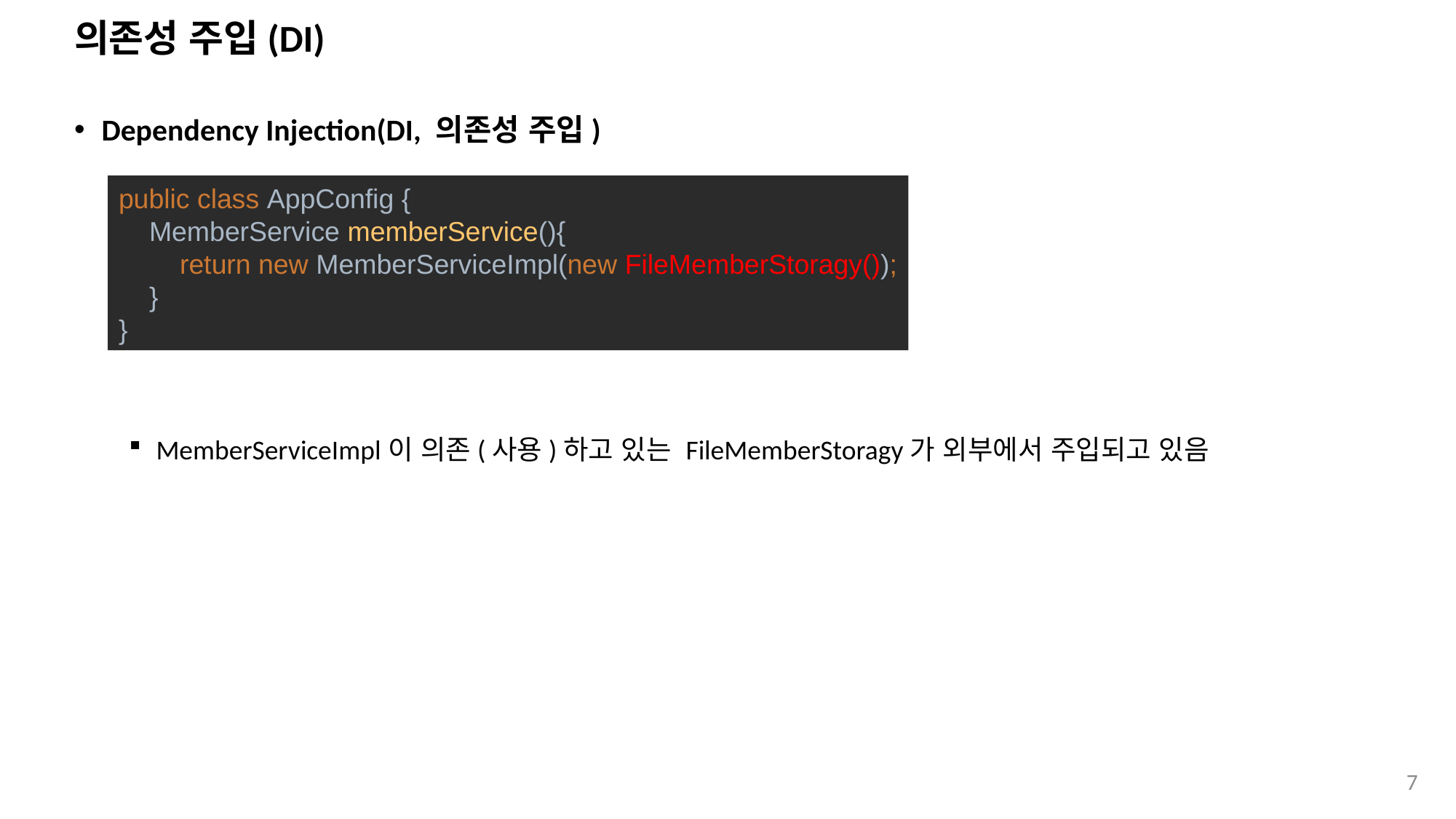

# 의존성 주입(DI)
Dependency Injection(DI, 의존성 주입)

MemberServiceImpl이 의존(사용)하고 있는 FileMemberStoragy가 외부에서 주입되고 있음

public class AppConfig {
    MemberService memberService(){
        return new MemberServiceImpl(new FileMemberStoragy());
    }
}
7